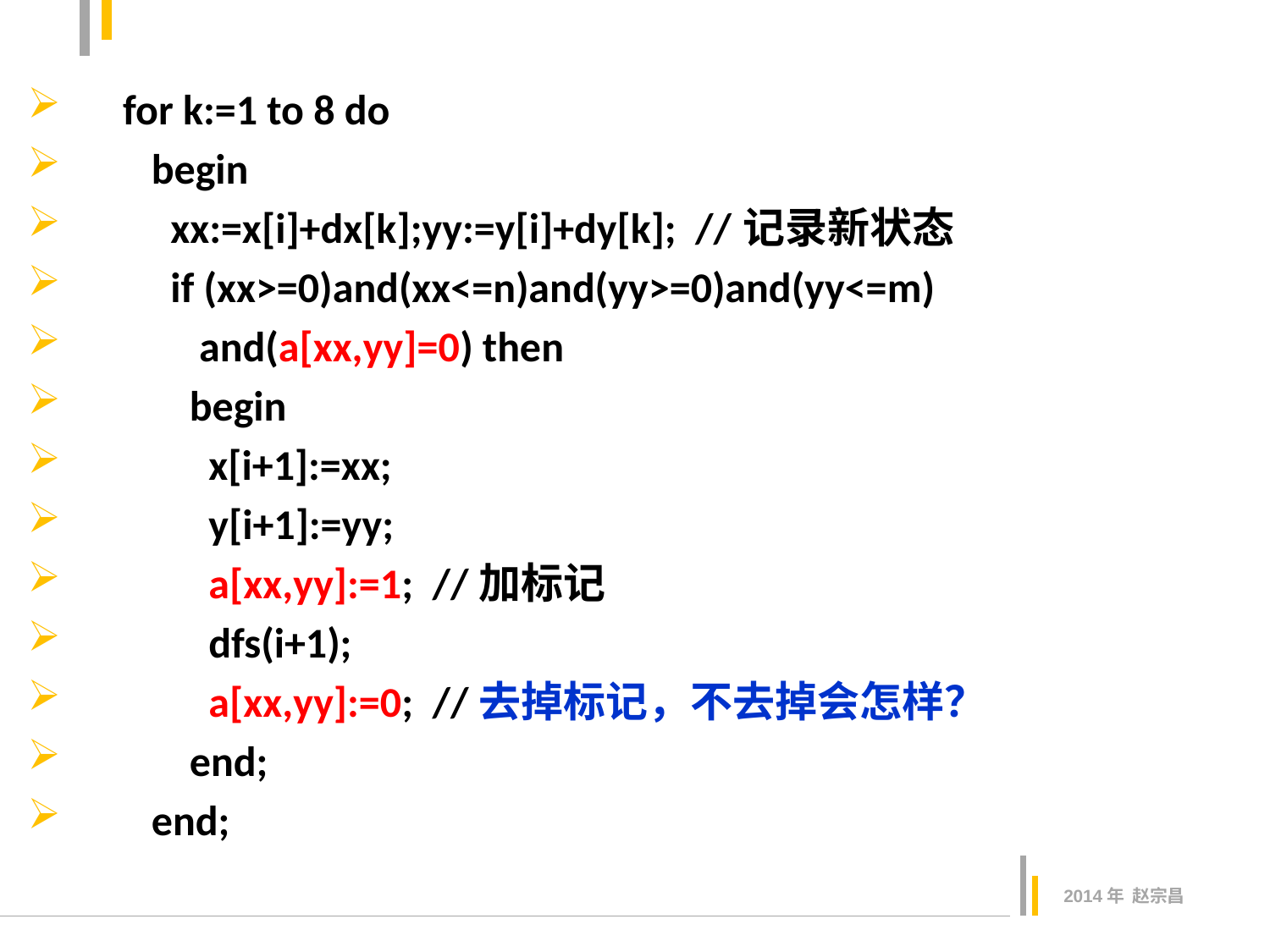

for k:=1 to 8 do
        begin
          xx:=x[i]+dx[k];yy:=y[i]+dy[k];  //记录新状态
          if (xx>=0)and(xx<=n)and(yy>=0)and(yy<=m)
             and(a[xx,yy]=0) then
            begin
              x[i+1]:=xx;
              y[i+1]:=yy;
              a[xx,yy]:=1;  //加标记
              dfs(i+1);
              a[xx,yy]:=0;  //去掉标记，不去掉会怎样？
            end;
        end;